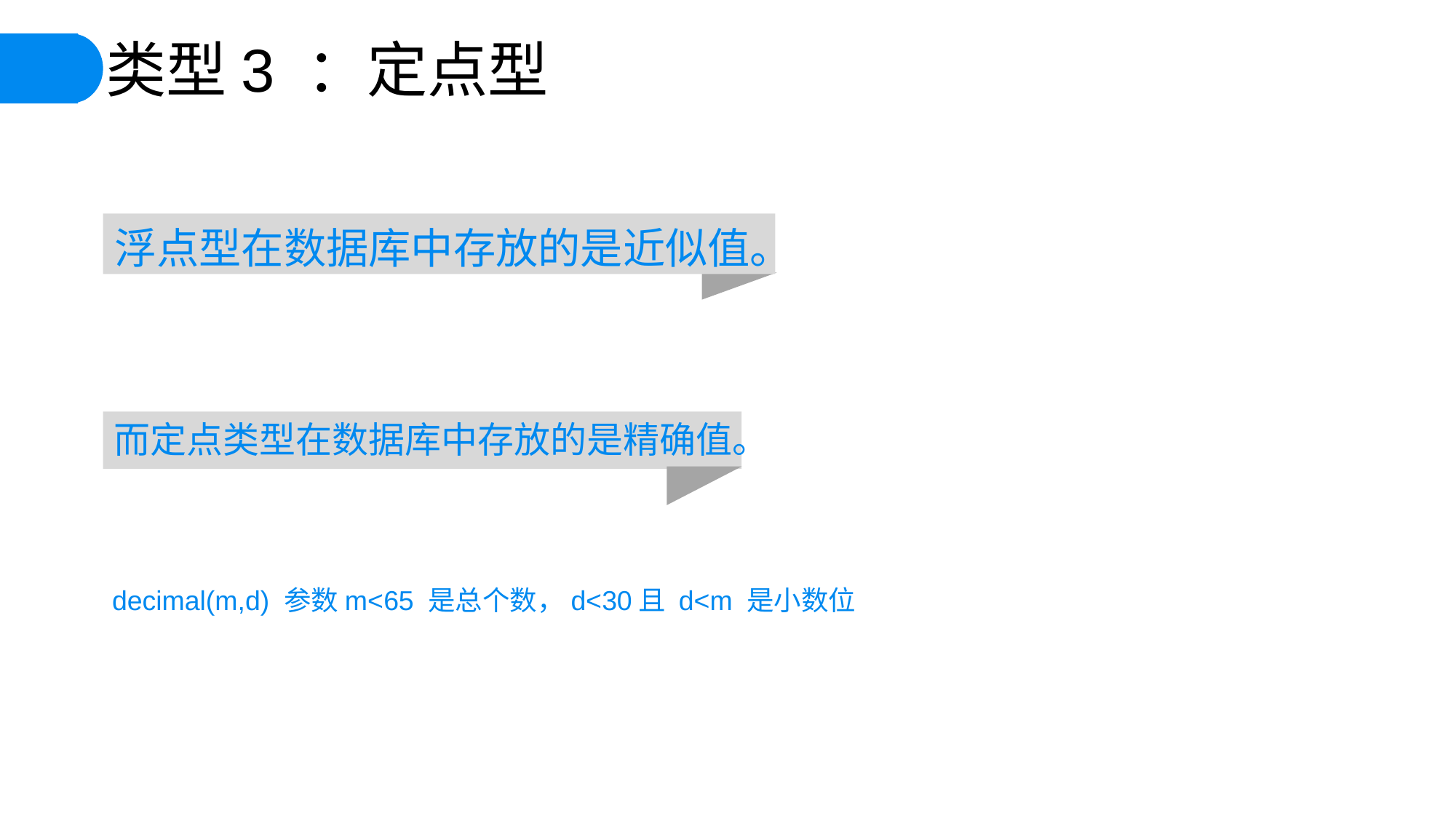

类型3 ：定点型

浮点型在数据库中存放的是近似值。

而定点类型在数据库中存放的是精确值。

decimal(m,d) 参数m<65 是总个数，d<30且 d<m 是小数位